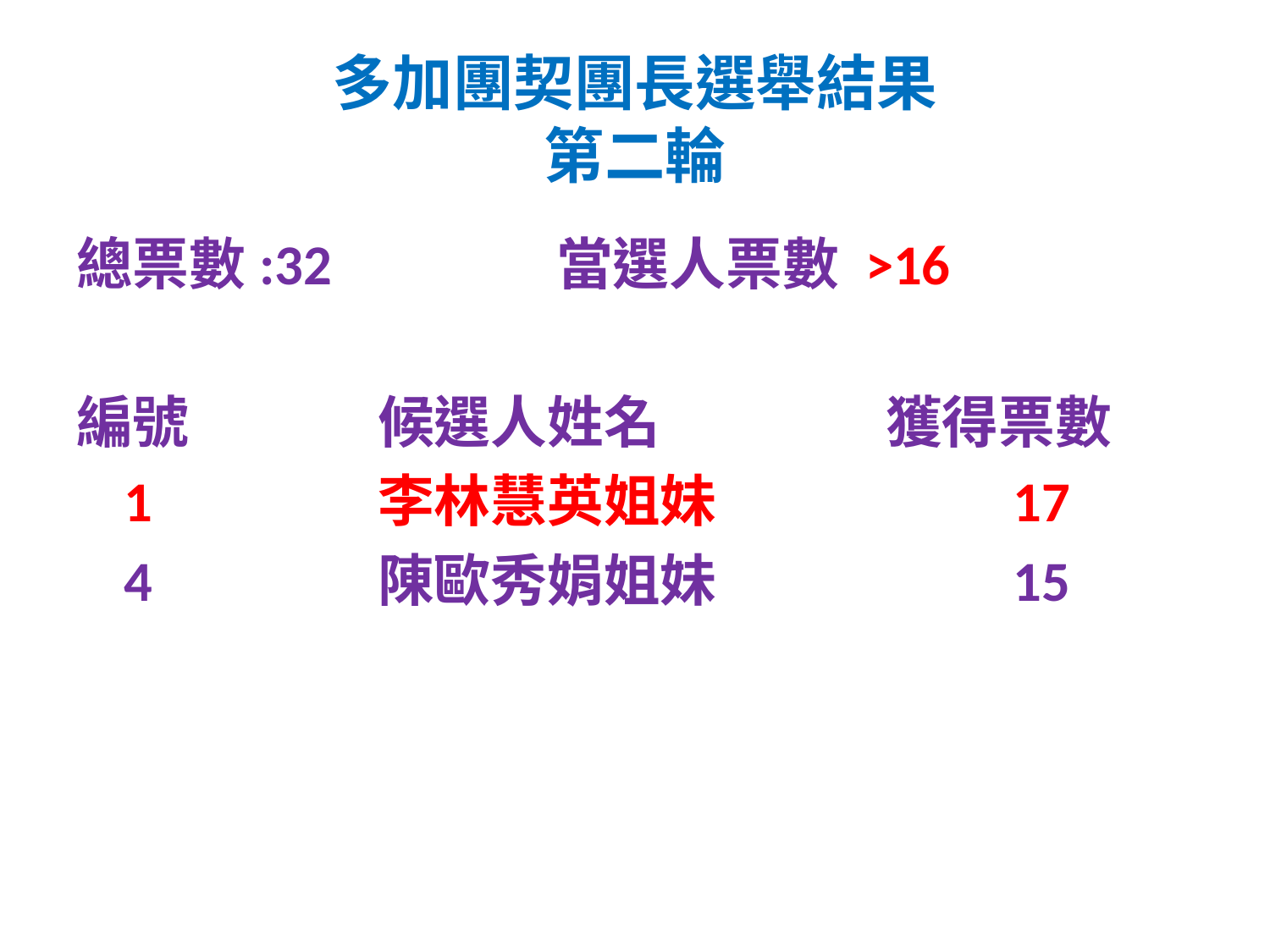

# 多加團契團長選舉結果 第二輪
總票數:32	   	   當選人票數 >16

編號		候選人姓名		獲得票數
	1		李林慧英姐妹			17
	4		陳歐秀娟姐妹			15